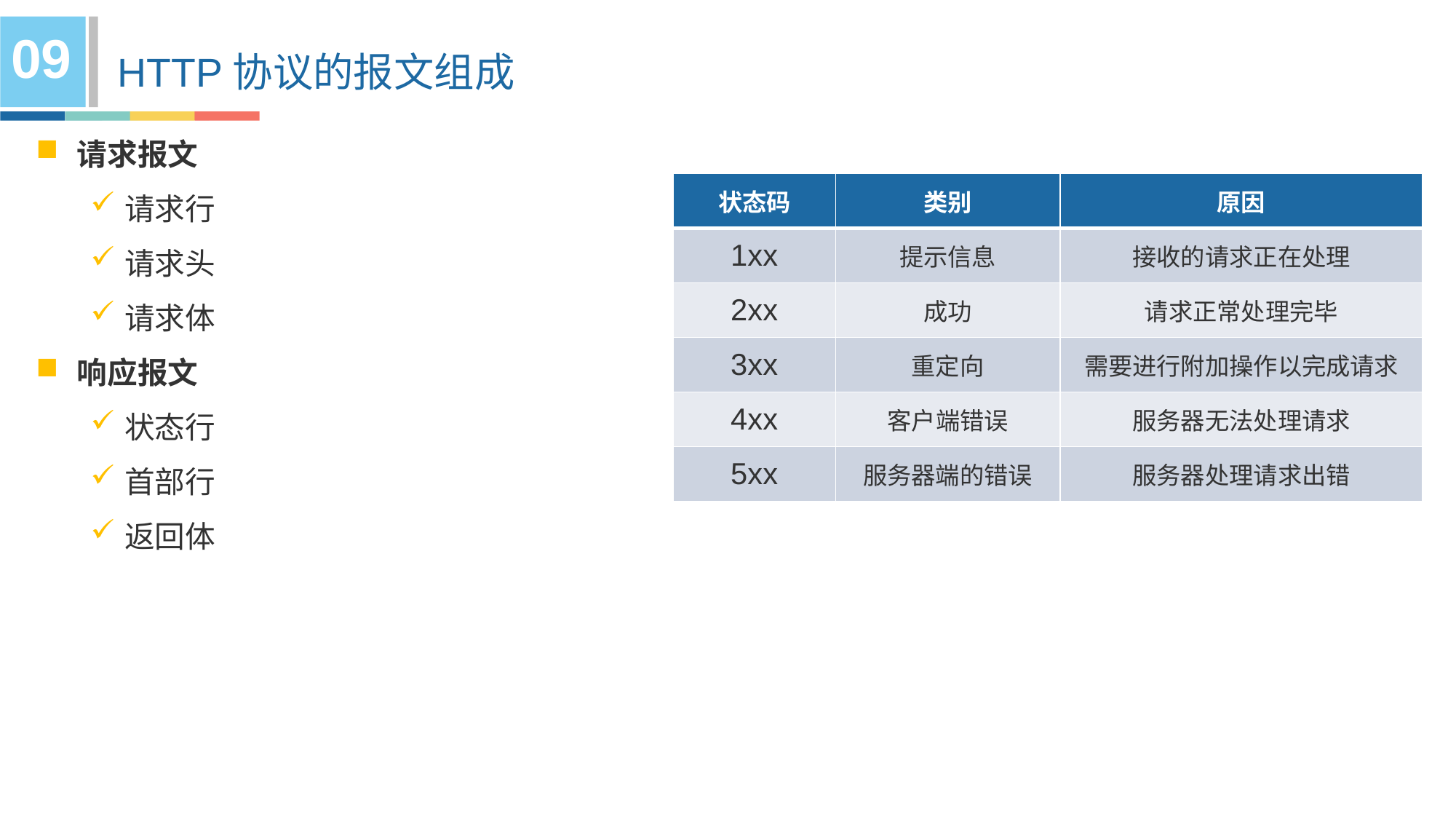

09
HTTP协议的报文组成

请求报文
请求行
请求头
请求体
响应报文
状态行
首部行
返回体

| 状态码 | 类别 | 原因 |
| --- | --- | --- |
| 1xx | 提示信息 | 接收的请求正在处理 |
| 2xx | 成功 | 请求正常处理完毕 |
| 3xx | 重定向 | 需要进行附加操作以完成请求 |
| 4xx | 客户端错误 | 服务器无法处理请求 |
| 5xx | 服务器端的错误 | 服务器处理请求出错 |